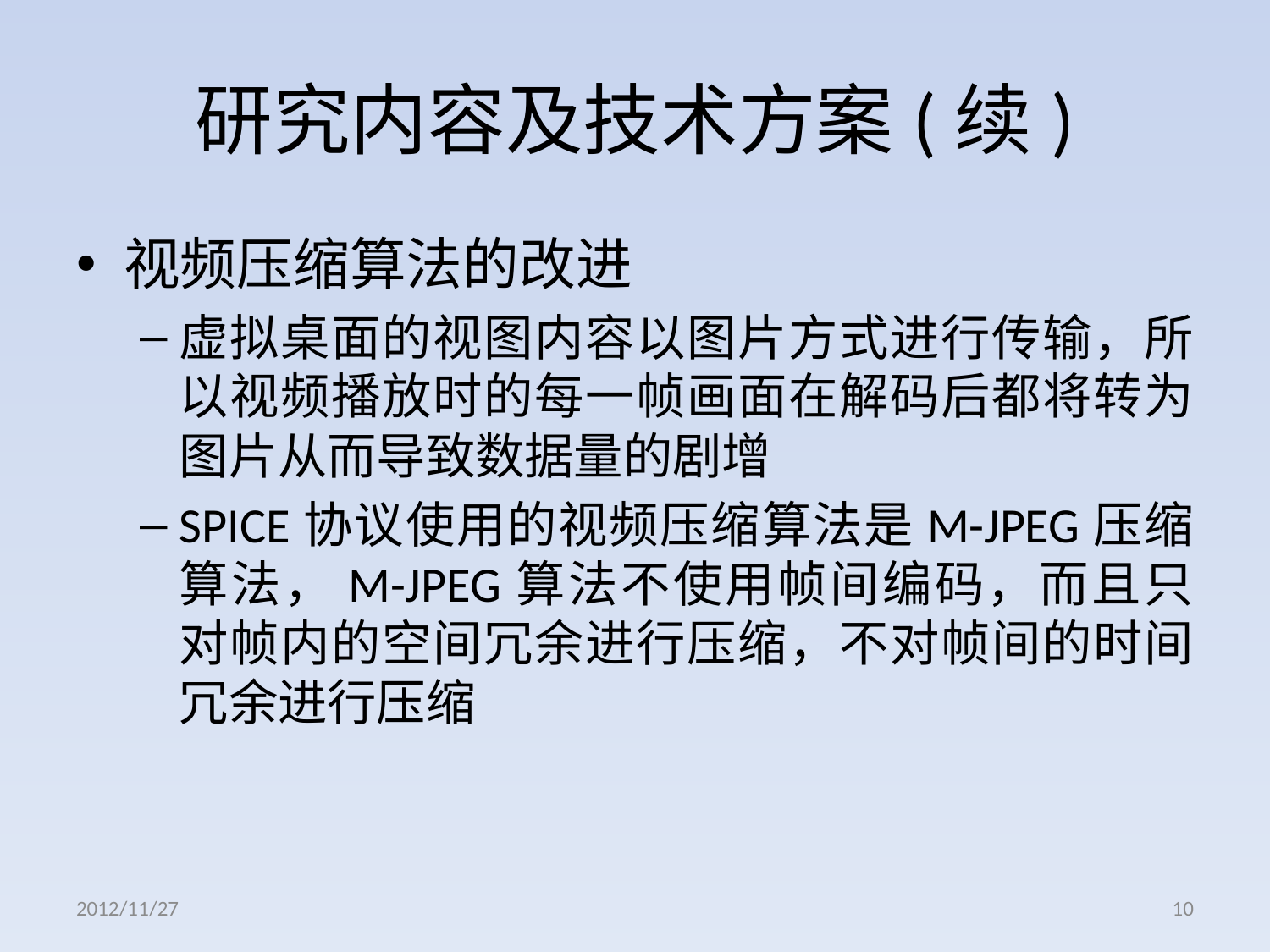

# 研究内容及技术方案(续)
视频压缩算法的改进
虚拟桌面的视图内容以图片方式进行传输，所以视频播放时的每一帧画面在解码后都将转为图片从而导致数据量的剧增
SPICE协议使用的视频压缩算法是M-JPEG压缩算法，M-JPEG算法不使用帧间编码，而且只对帧内的空间冗余进行压缩，不对帧间的时间冗余进行压缩

2012/11/27
10